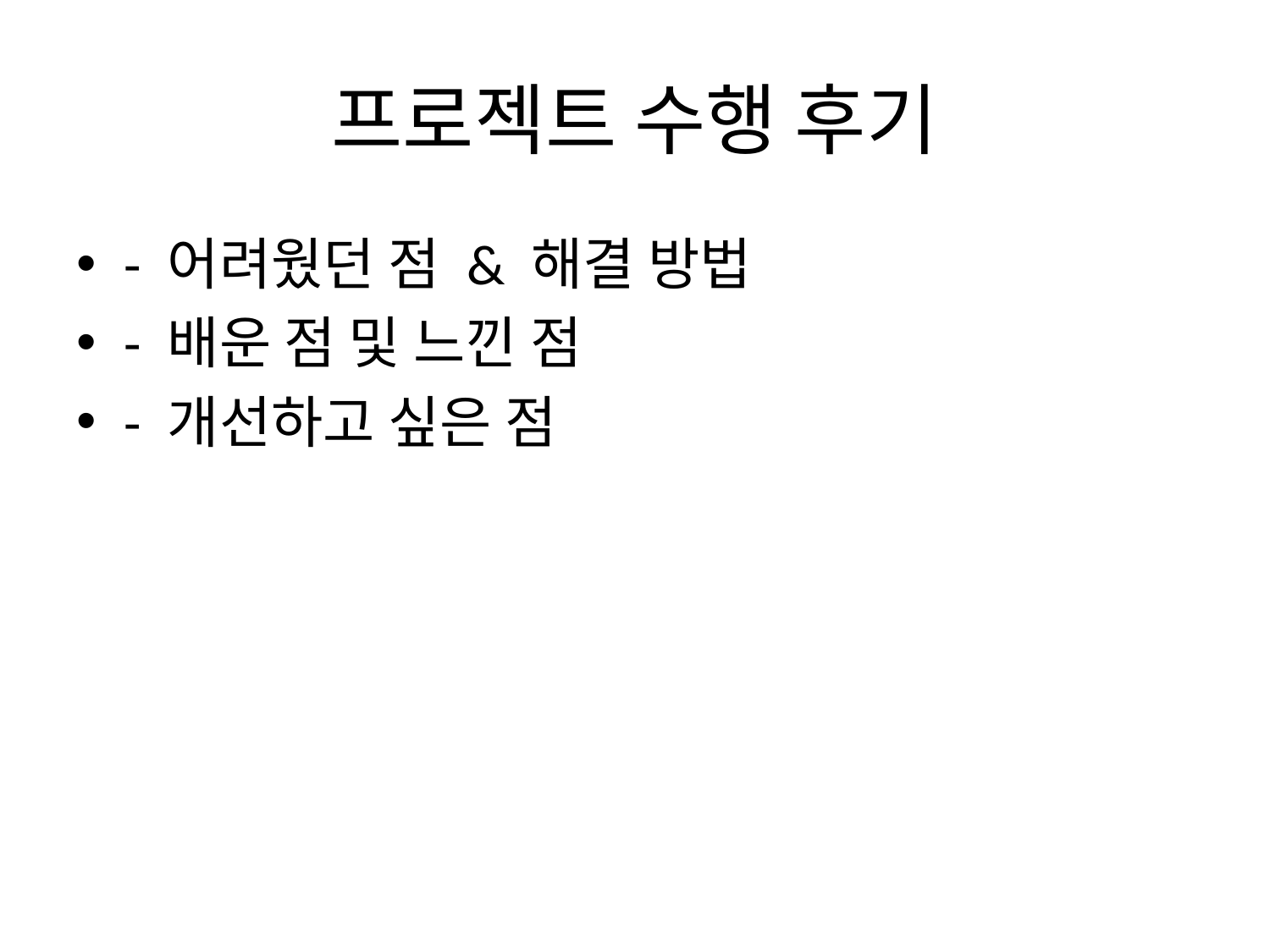

# 프로젝트 수행 후기
- 어려웠던 점 & 해결 방법
- 배운 점 및 느낀 점
- 개선하고 싶은 점